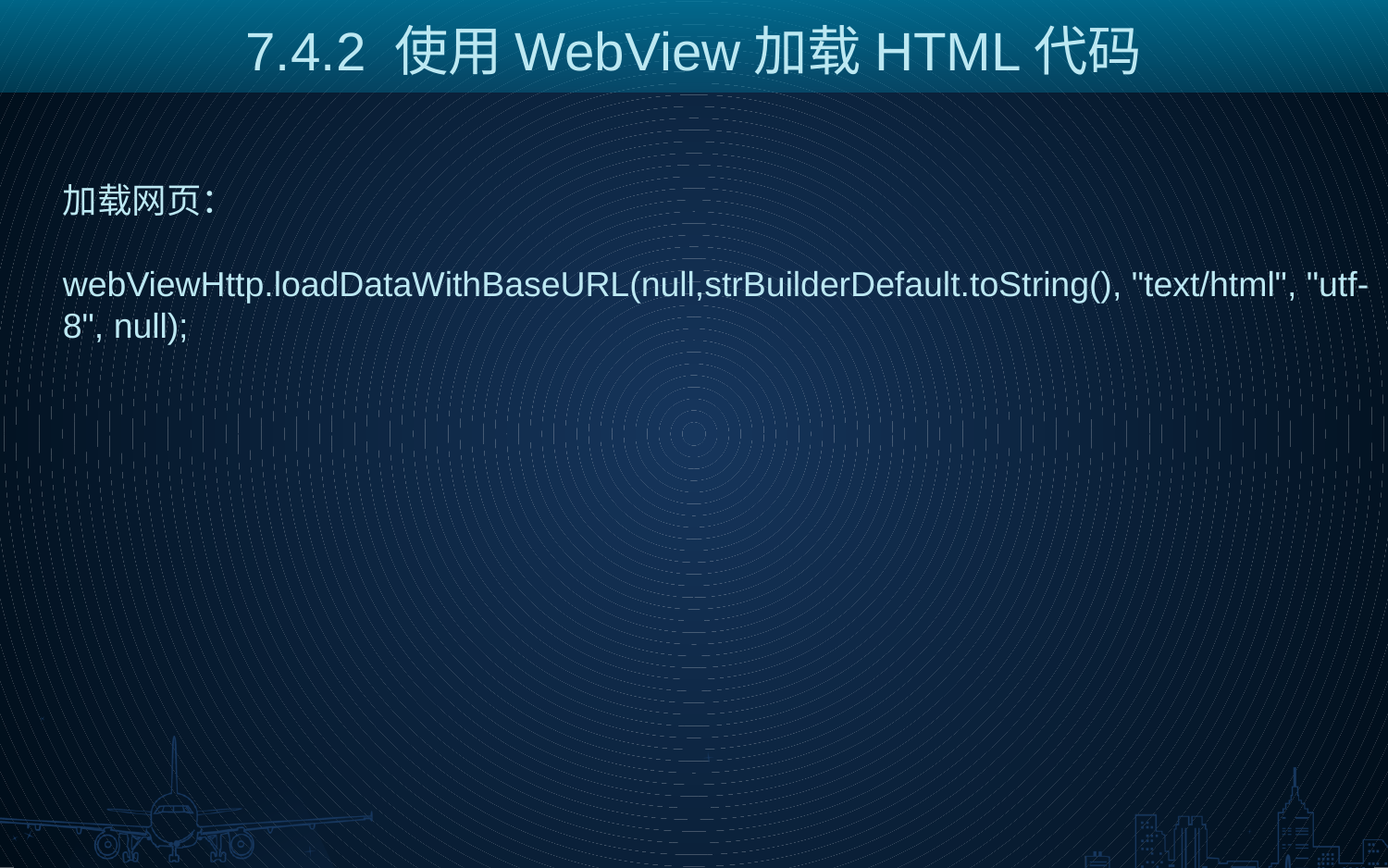

7.4.2 使用WebView加载HTML代码
加载网页：

webViewHttp.loadDataWithBaseURL(null,strBuilderDefault.toString(), "text/html", "utf-8", null);